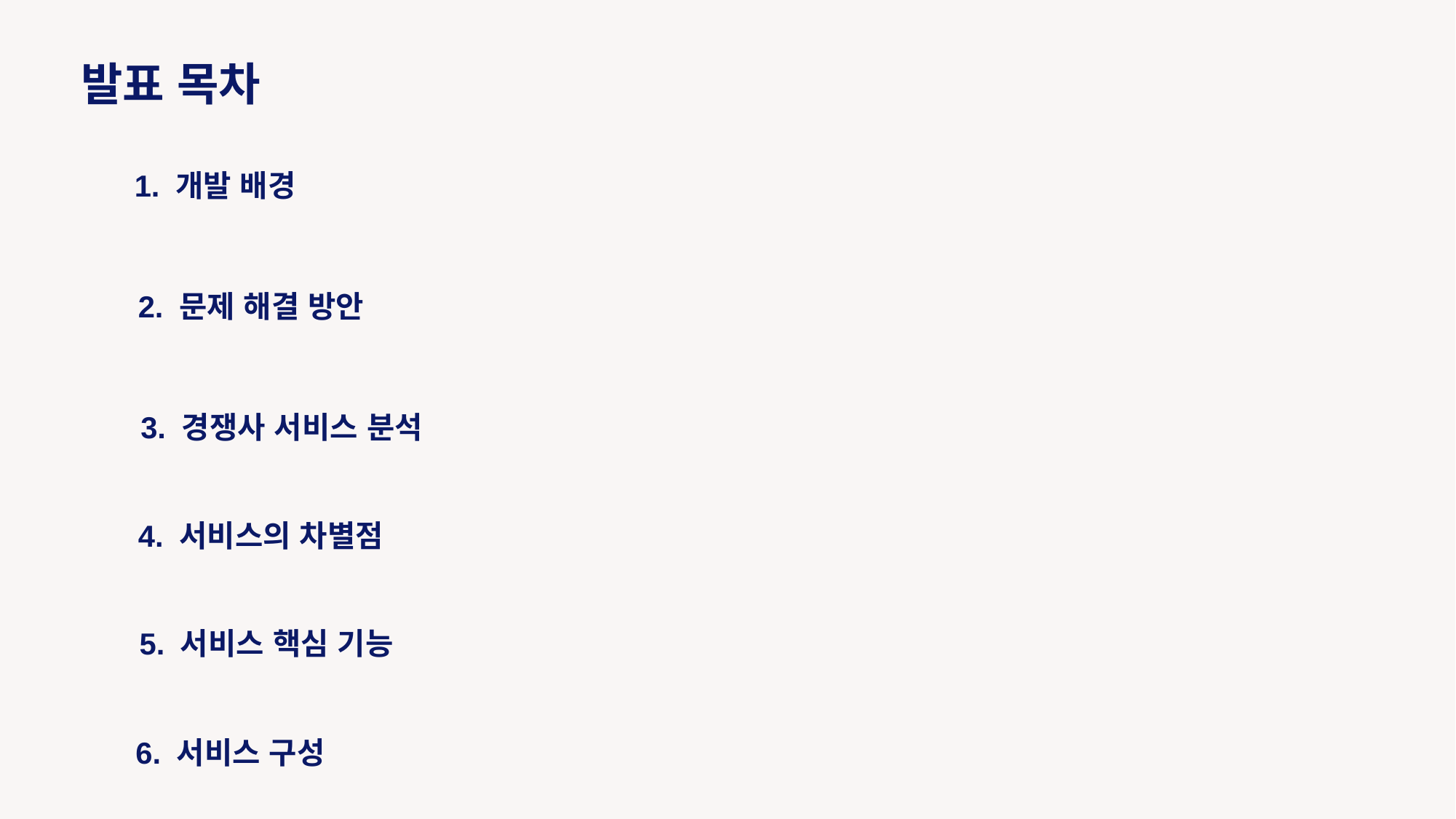

발표 목차
1. 개발 배경
2. 문제 해결 방안
3. 경쟁사 서비스 분석
4. 서비스의 차별점
5. 서비스 핵심 기능
6. 서비스 구성